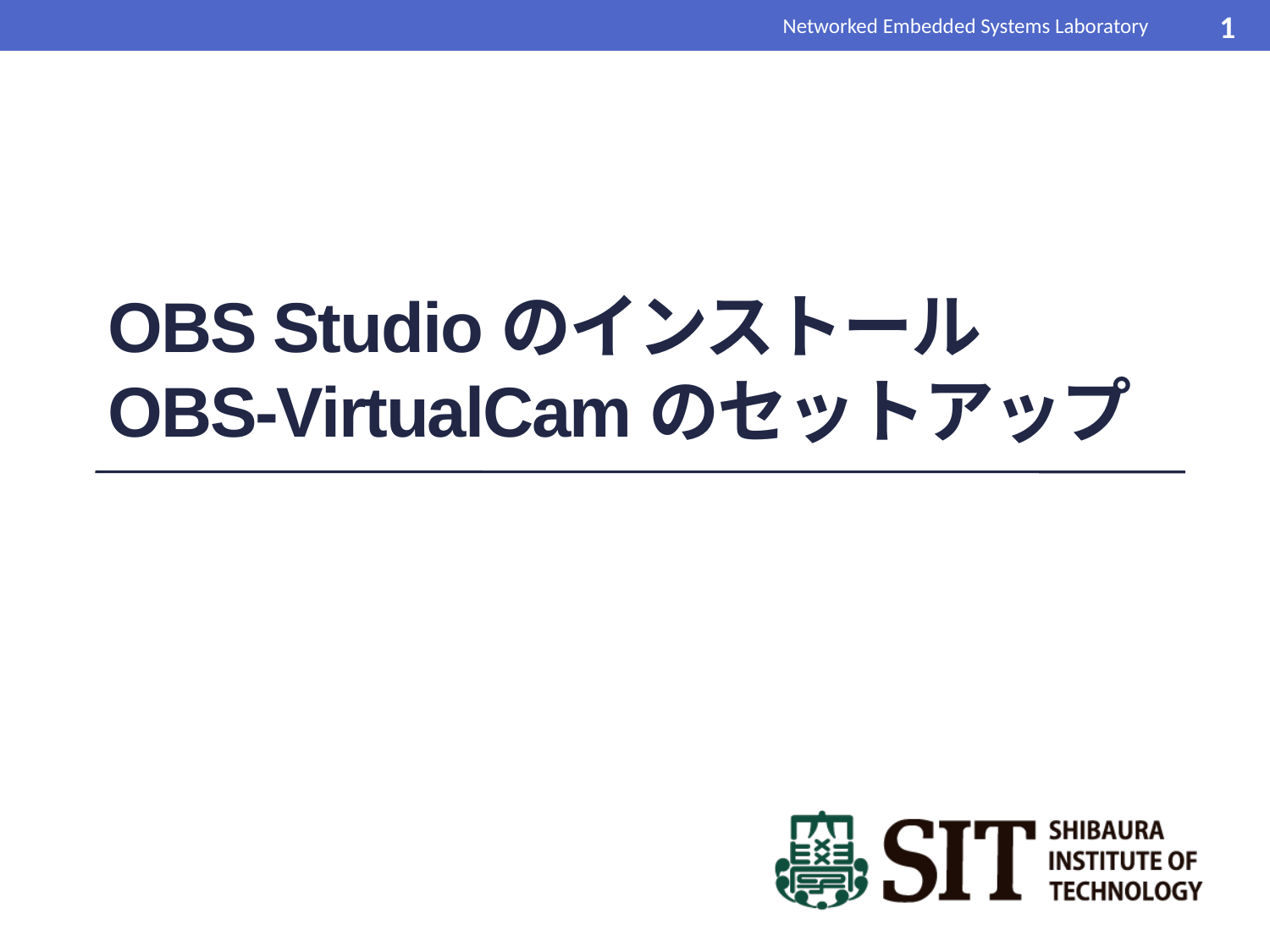

Networked Embedded Systems Laboratory
1
# OBS Studioのインストール OBS-VirtualCamのセットアップ